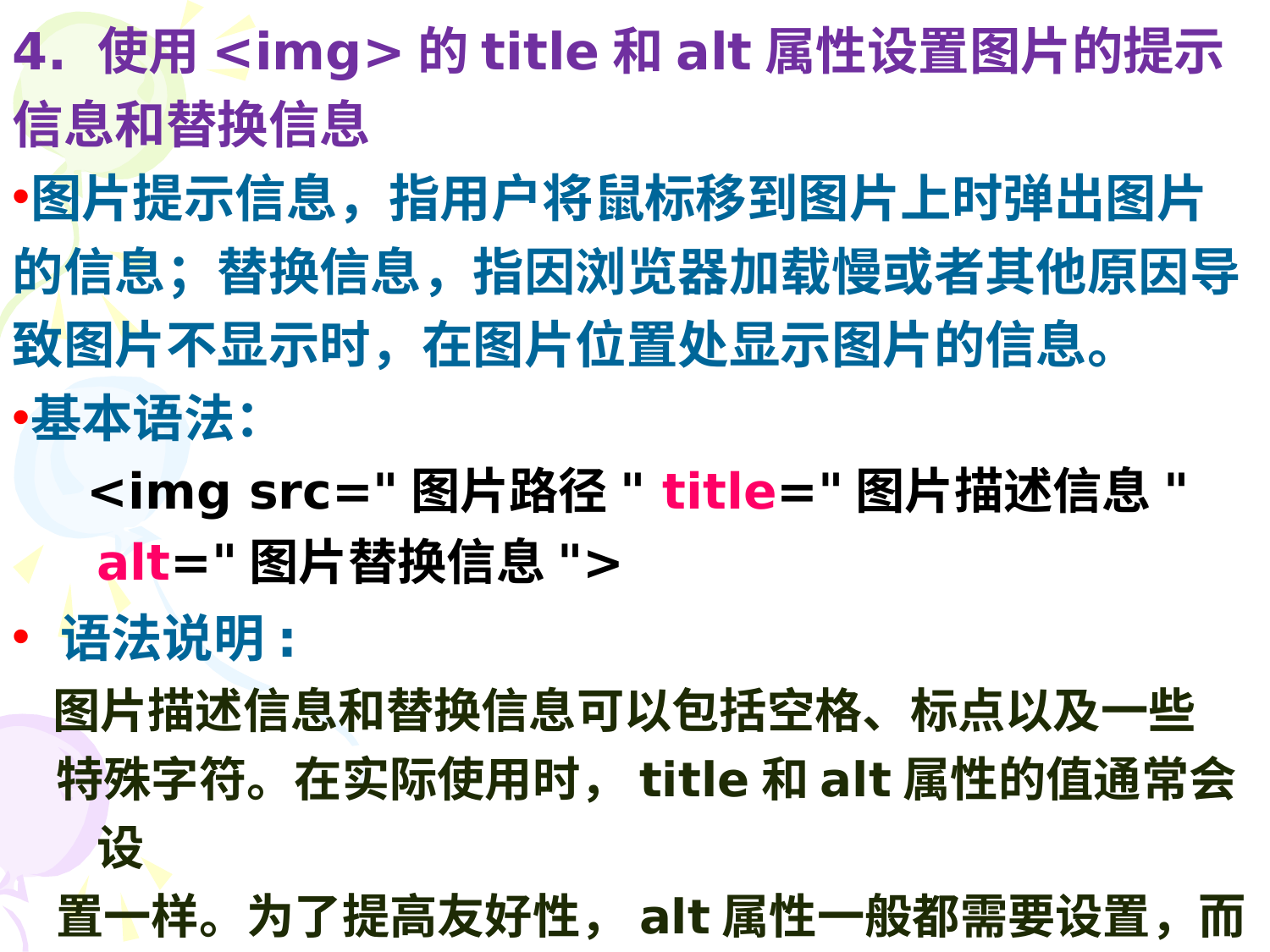

4. 使用<img>的title和alt属性设置图片的提示信息和替换信息
图片提示信息，指用户将鼠标移到图片上时弹出图片的信息；替换信息，指因浏览器加载慢或者其他原因导致图片不显示时，在图片位置处显示图片的信息。
基本语法：
     <img src="图片路径" title="图片描述信息" alt="图片替换信息">
语法说明:
   图片描述信息和替换信息可以包括空格、标点以及一些
   特殊字符。在实际使用时，title和alt属性的值通常会设
   置一样。为了提高友好性，alt属性一般都需要设置，而
   title属性可选。